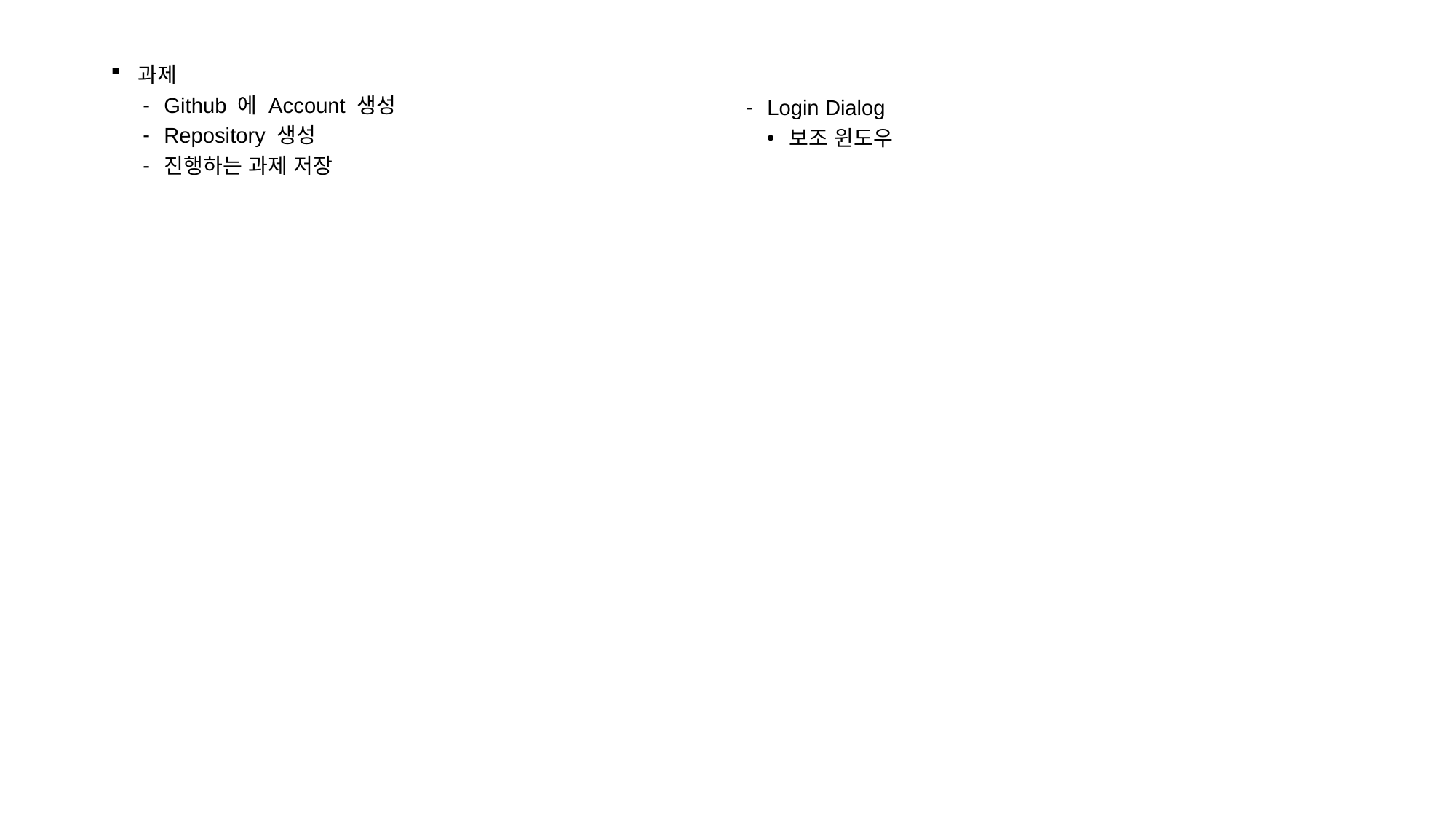

과제
Github 에 Account 생성
Repository 생성
진행하는 과제 저장

Login Dialog
보조 윈도우